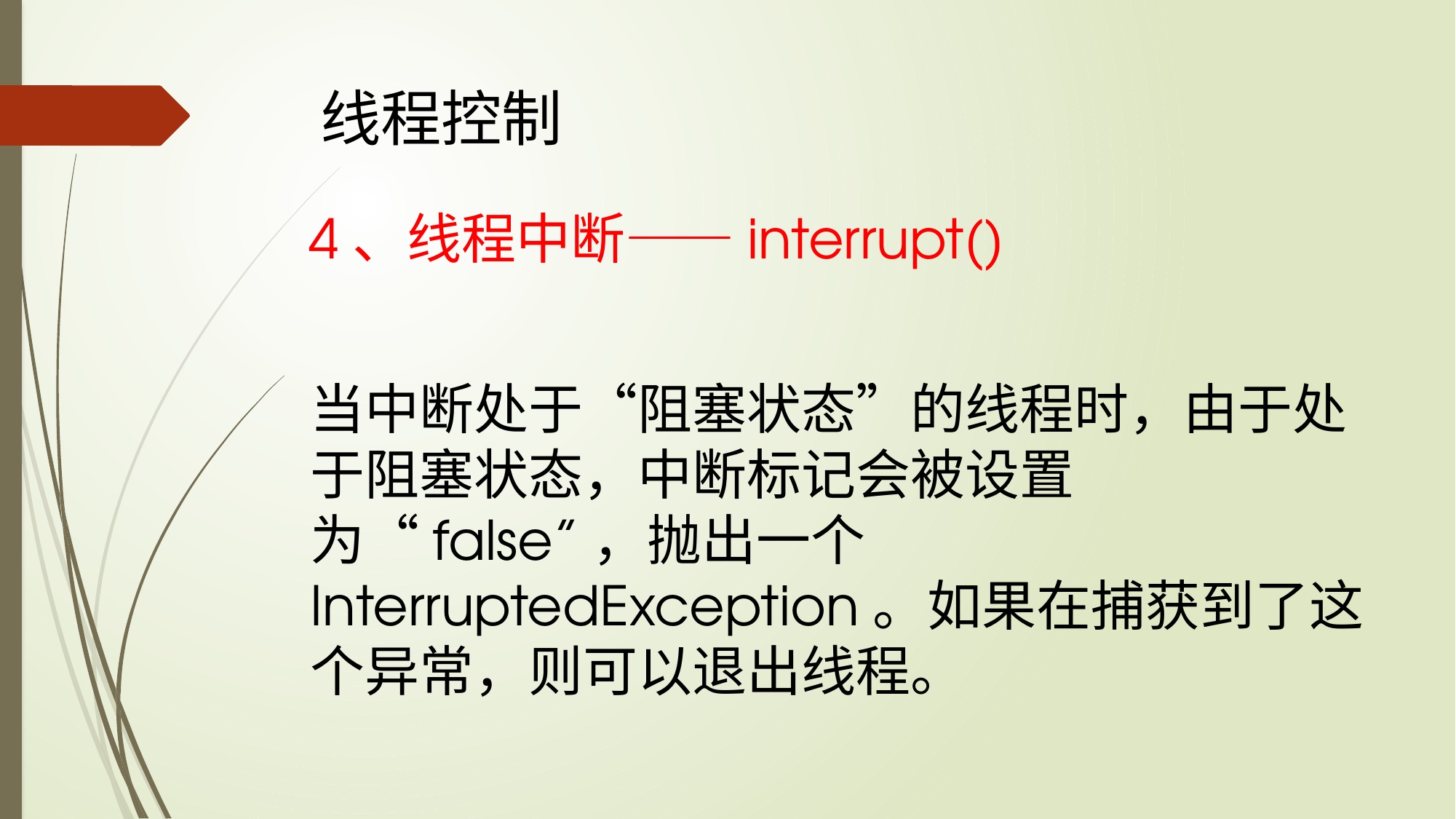

# 线程控制
4、线程中断——interrupt()
当中断处于“阻塞状态”的线程时，由于处于阻塞状态，中断标记会被设置为“false”，抛出一个 InterruptedException。如果在捕获到了这个异常，则可以退出线程。